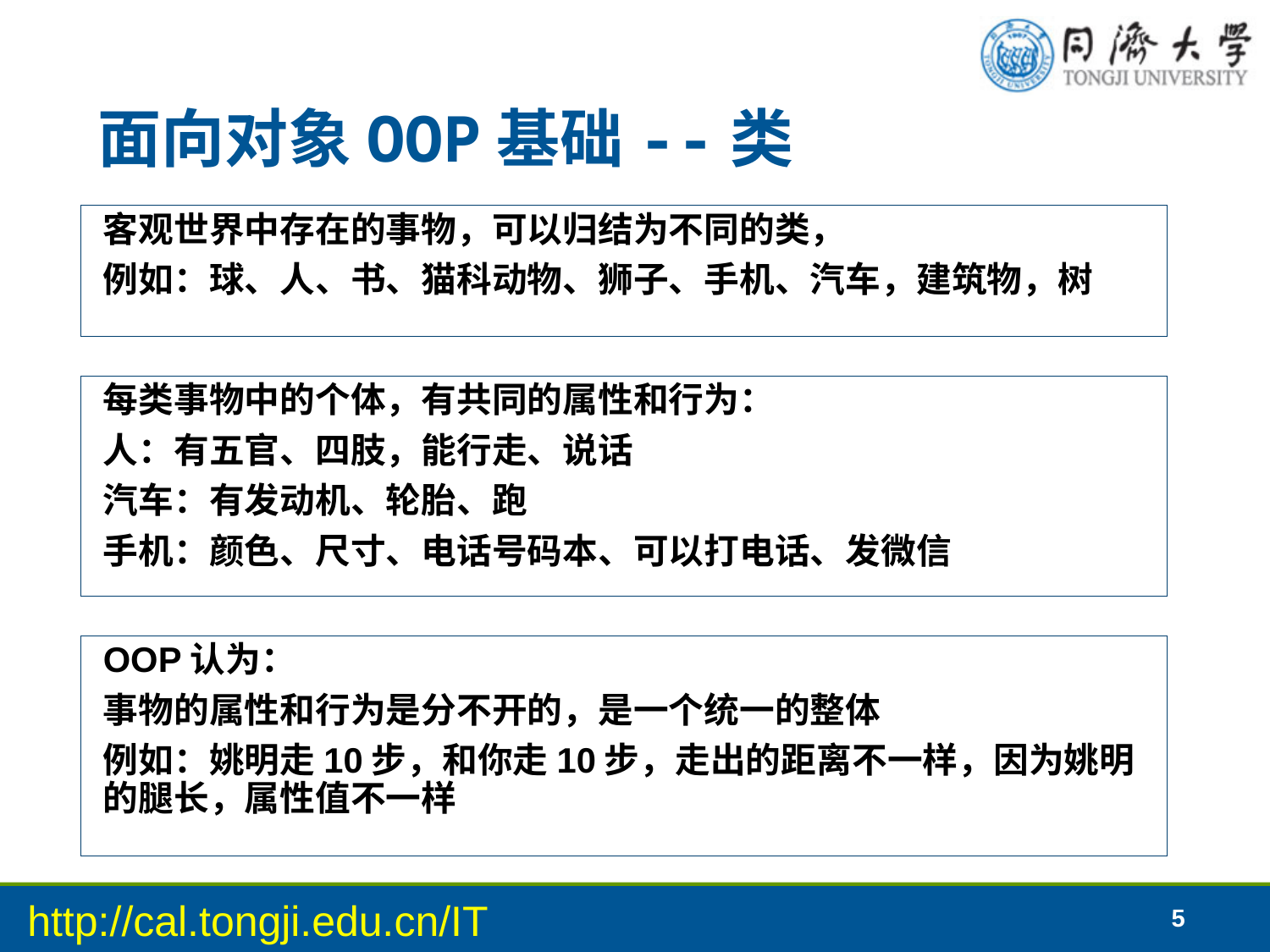

# 面向对象OOP基础--类
客观世界中存在的事物，可以归结为不同的类，
例如：球、人、书、猫科动物、狮子、手机、汽车，建筑物，树
每类事物中的个体，有共同的属性和行为：
人：有五官、四肢，能行走、说话
汽车：有发动机、轮胎、跑
手机：颜色、尺寸、电话号码本、可以打电话、发微信
OOP认为：
事物的属性和行为是分不开的，是一个统一的整体
例如：姚明走10步，和你走10步，走出的距离不一样，因为姚明的腿长，属性值不一样